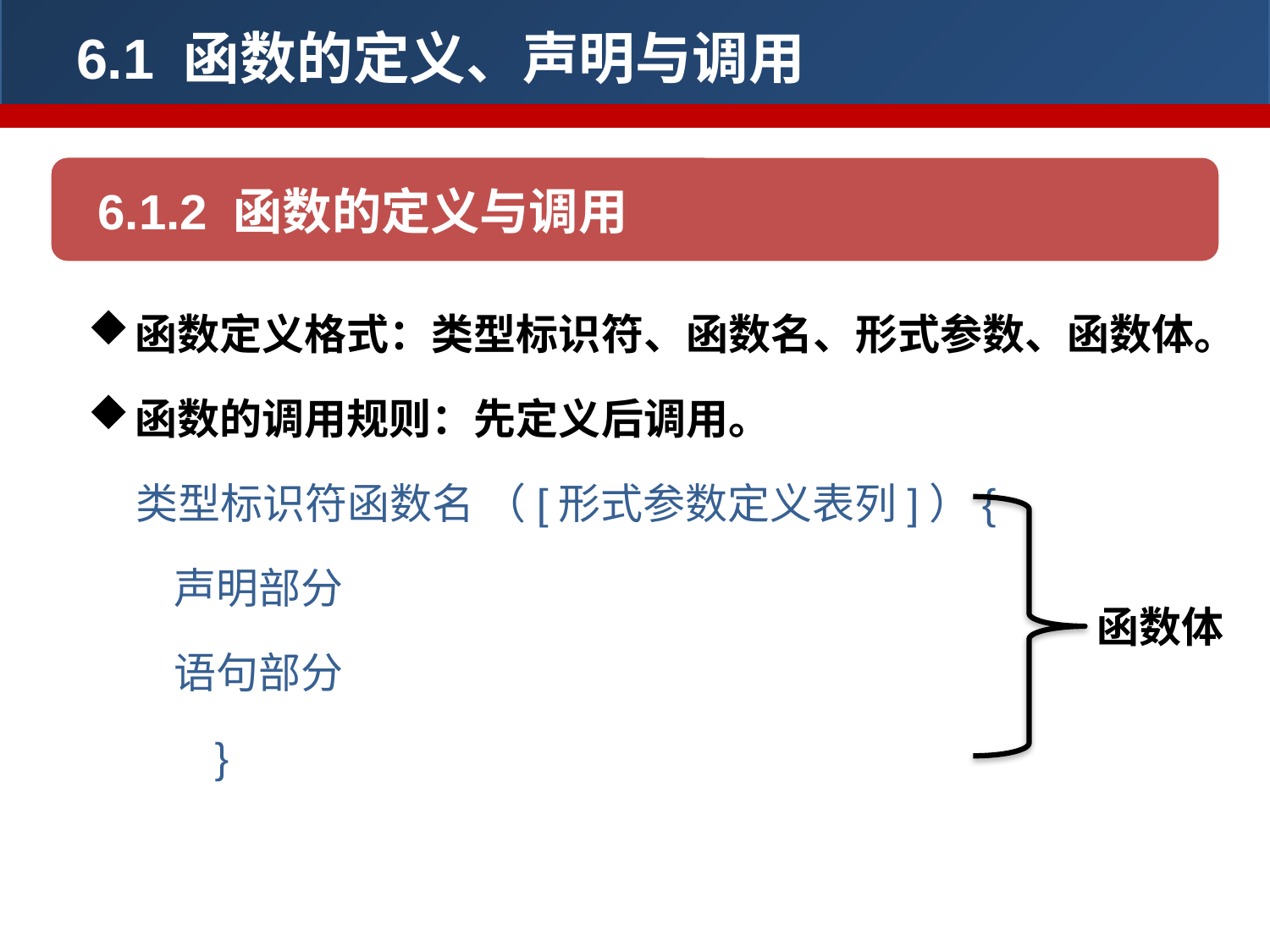

6.1 函数的定义、声明与调用

6.1.2 函数的定义与调用
函数定义格式：类型标识符、函数名、形式参数、函数体。
函数的调用规则：先定义后调用。
    类型标识符函数名 （[形式参数定义表列]）{
        声明部分
        语句部分
	}

函数体